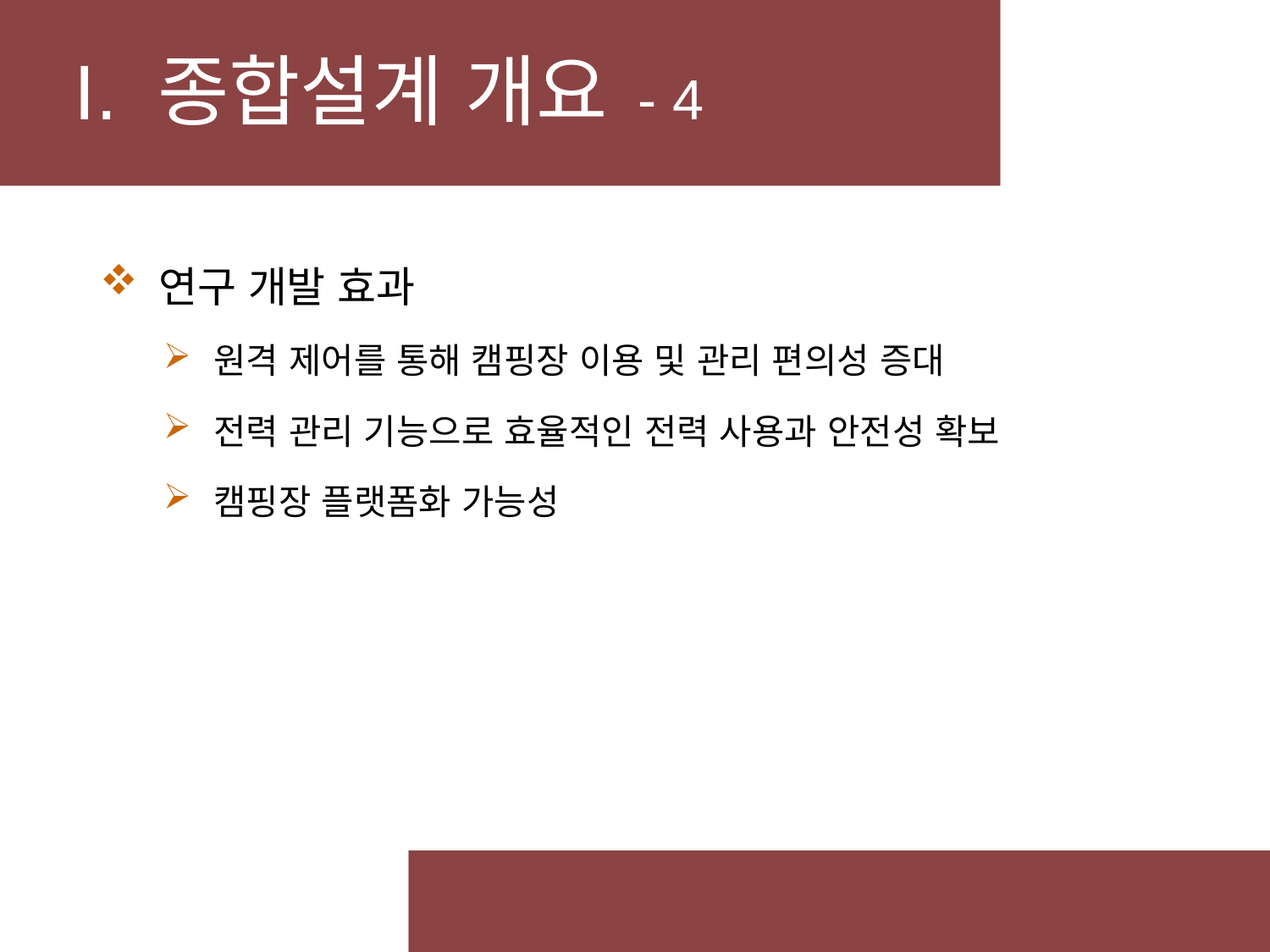

# I. 종합설계 개요 - 4
 연구 개발 효과
 원격 제어를 통해 캠핑장 이용 및 관리 편의성 증대
 전력 관리 기능으로 효율적인 전력 사용과 안전성 확보
 캠핑장 플랫폼화 가능성